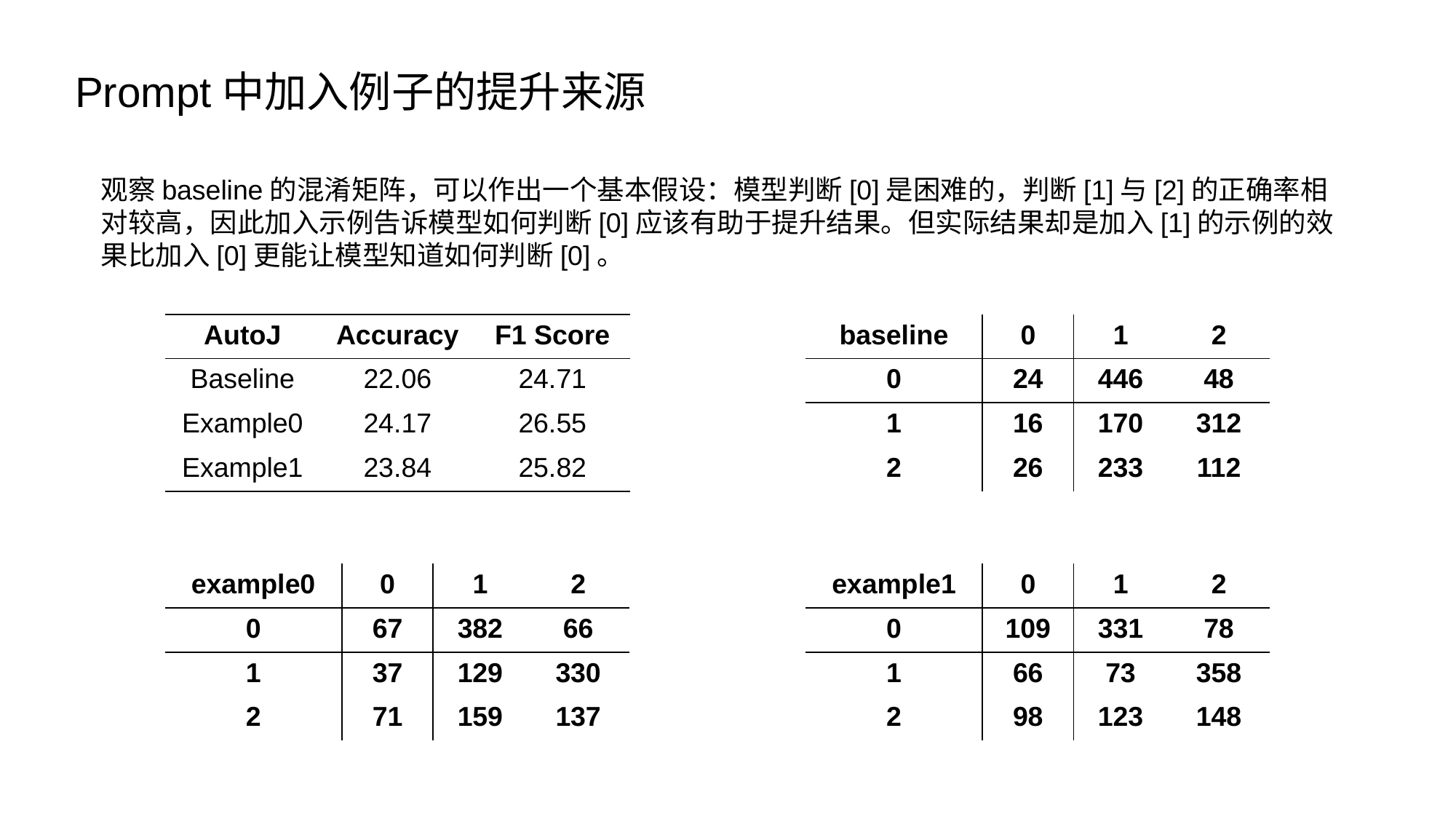

Prompt中加入例子的提升来源
观察baseline的混淆矩阵，可以作出一个基本假设：模型判断[0]是困难的，判断[1]与[2]的正确率相对较高，因此加入示例告诉模型如何判断[0]应该有助于提升结果。但实际结果却是加入[1]的示例的效果比加入[0]更能让模型知道如何判断[0]。
| AutoJ | Accuracy | F1 Score |
| --- | --- | --- |
| Baseline | 22.06 | 24.71 |
| Example0 | 24.17 | 26.55 |
| Example1 | 23.84 | 25.82 |
| baseline | 0 | 1 | 2 |
| --- | --- | --- | --- |
| 0 | 24 | 446 | 48 |
| 1 | 16 | 170 | 312 |
| 2 | 26 | 233 | 112 |
| example0 | 0 | 1 | 2 |
| --- | --- | --- | --- |
| 0 | 67 | 382 | 66 |
| 1 | 37 | 129 | 330 |
| 2 | 71 | 159 | 137 |
| example1 | 0 | 1 | 2 |
| --- | --- | --- | --- |
| 0 | 109 | 331 | 78 |
| 1 | 66 | 73 | 358 |
| 2 | 98 | 123 | 148 |